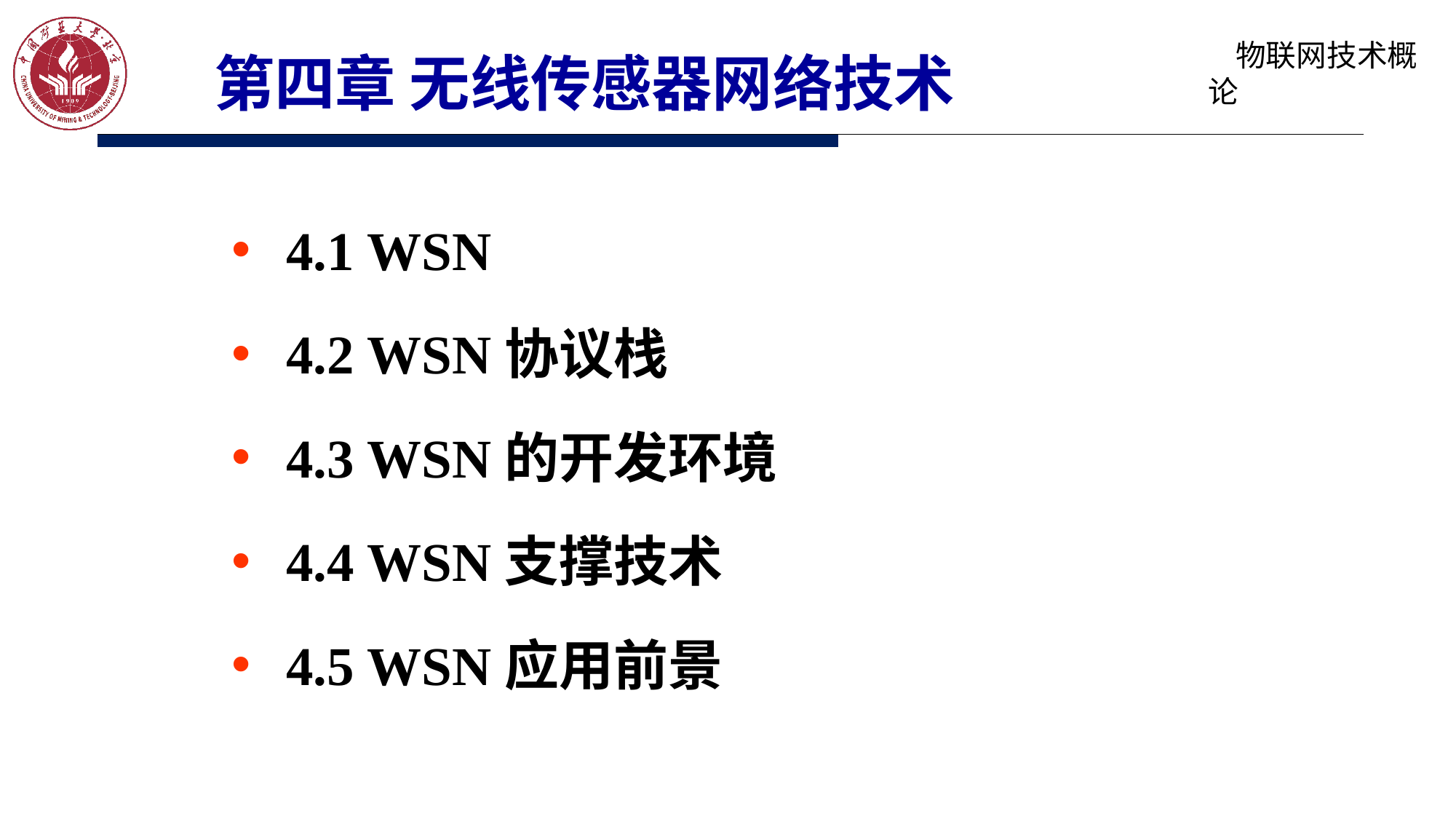

# 第四章 无线传感器网络技术
4.1 WSN
4.2 WSN协议栈
4.3 WSN的开发环境
4.4 WSN支撑技术
4.5 WSN应用前景